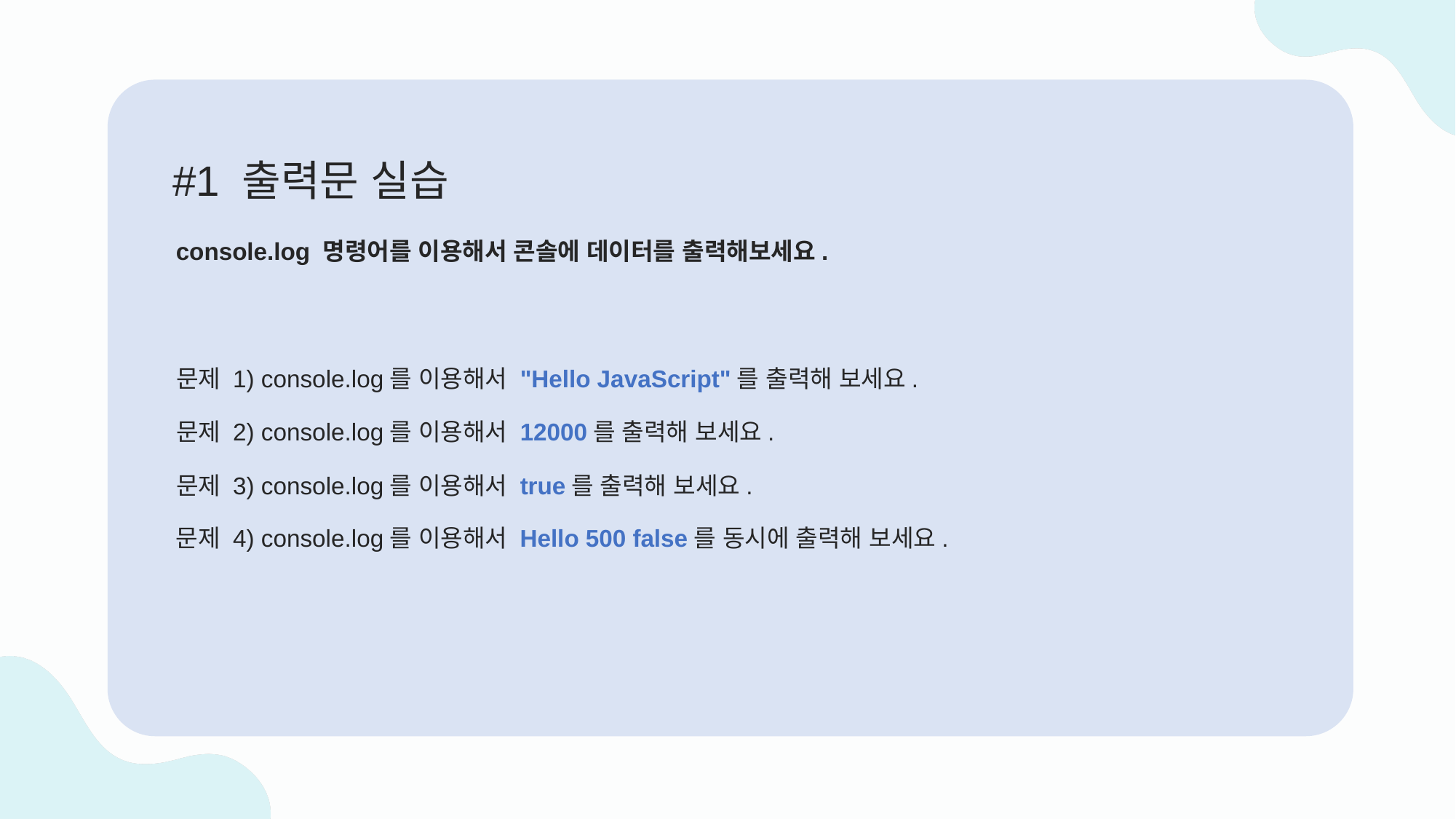

#1 출력문 실습
console.log 명령어를 이용해서 콘솔에 데이터를 출력해보세요.
문제 1) console.log를 이용해서 "Hello JavaScript"를 출력해 보세요.
문제 2) console.log를 이용해서 12000를 출력해 보세요.
문제 3) console.log를 이용해서 true를 출력해 보세요.
문제 4) console.log를 이용해서 Hello 500 false를 동시에 출력해 보세요.